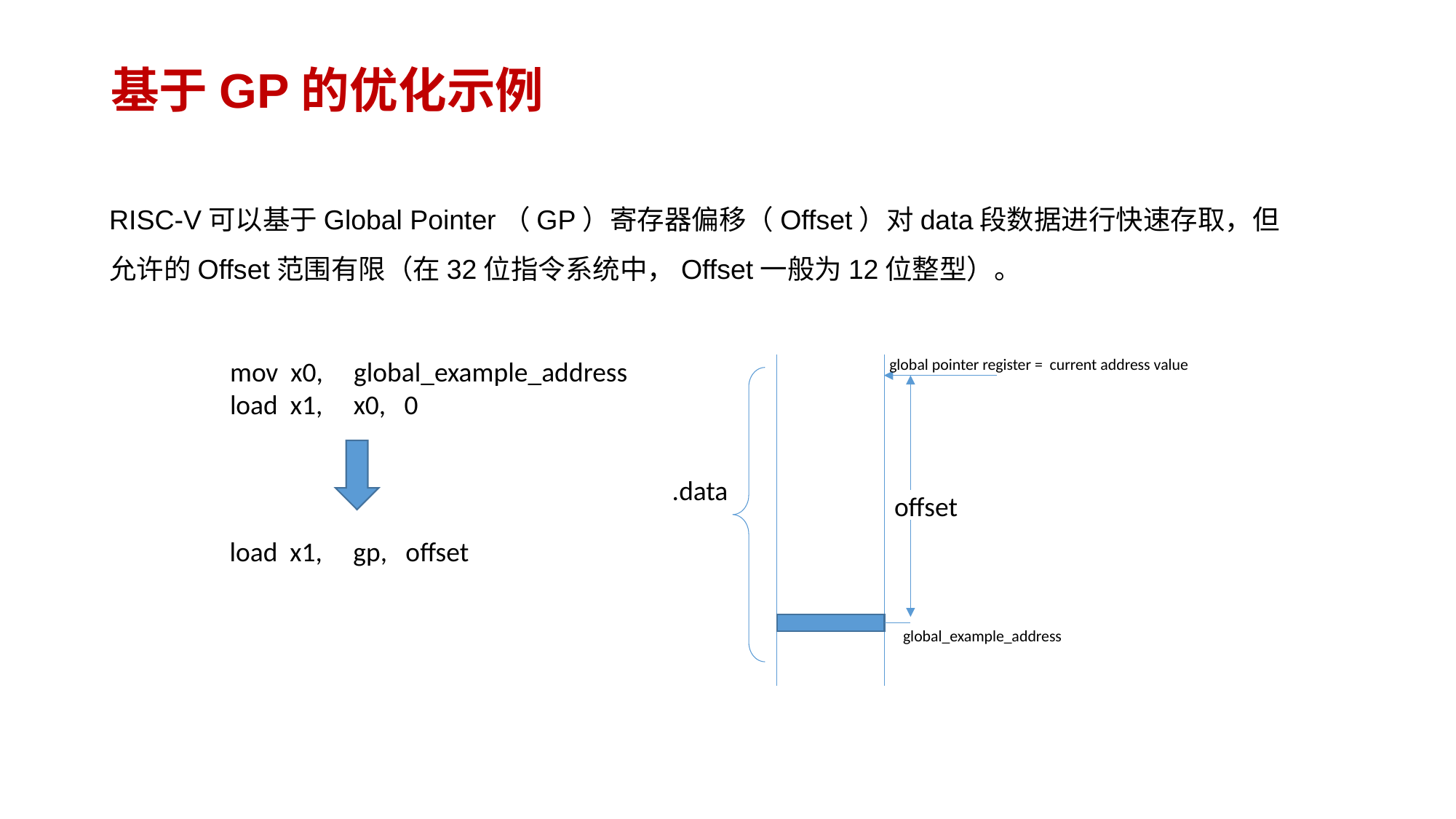

# 基于GP的优化示例
RISC-V可以基于Global Pointer（GP）寄存器偏移（Offset）对data段数据进行快速存取，但允许的Offset范围有限（在32位指令系统中，Offset一般为12位整型）。
global pointer register =  current address value
mov  x0,     global_example_address
load  x1,     x0,   0

.data
offset
load  x1,     gp,   offset

global_example_address